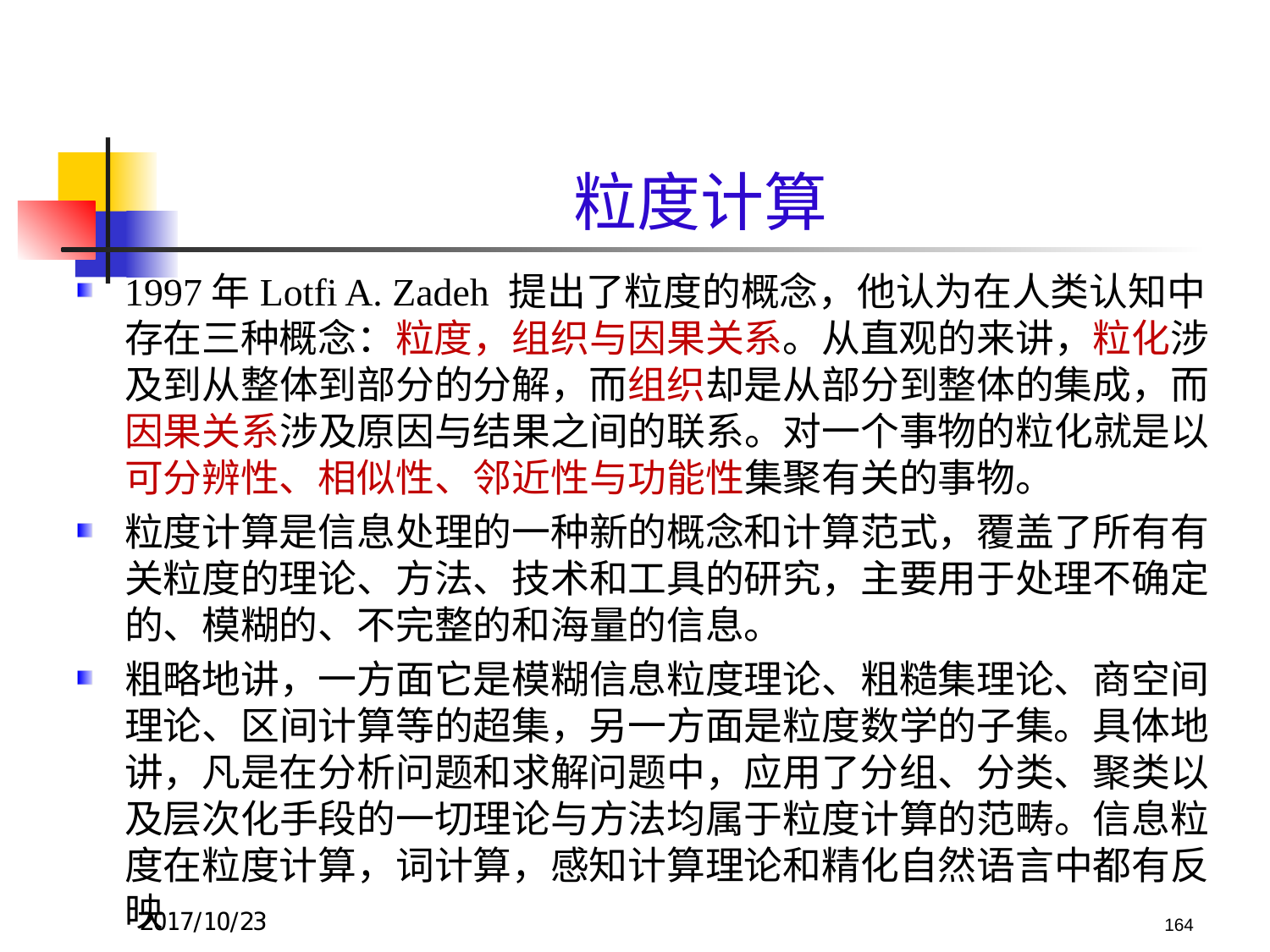

# 粒度计算
1997年Lotfi A. Zadeh 提出了粒度的概念，他认为在人类认知中存在三种概念：粒度，组织与因果关系。从直观的来讲，粒化涉及到从整体到部分的分解，而组织却是从部分到整体的集成，而因果关系涉及原因与结果之间的联系。对一个事物的粒化就是以可分辨性、相似性、邻近性与功能性集聚有关的事物。
粒度计算是信息处理的一种新的概念和计算范式，覆盖了所有有关粒度的理论、方法、技术和工具的研究，主要用于处理不确定的、模糊的、不完整的和海量的信息。
粗略地讲，一方面它是模糊信息粒度理论、粗糙集理论、商空间理论、区间计算等的超集，另一方面是粒度数学的子集。具体地讲，凡是在分析问题和求解问题中，应用了分组、分类、聚类以及层次化手段的一切理论与方法均属于粒度计算的范畴。信息粒度在粒度计算，词计算，感知计算理论和精化自然语言中都有反映
2017/10/23
164